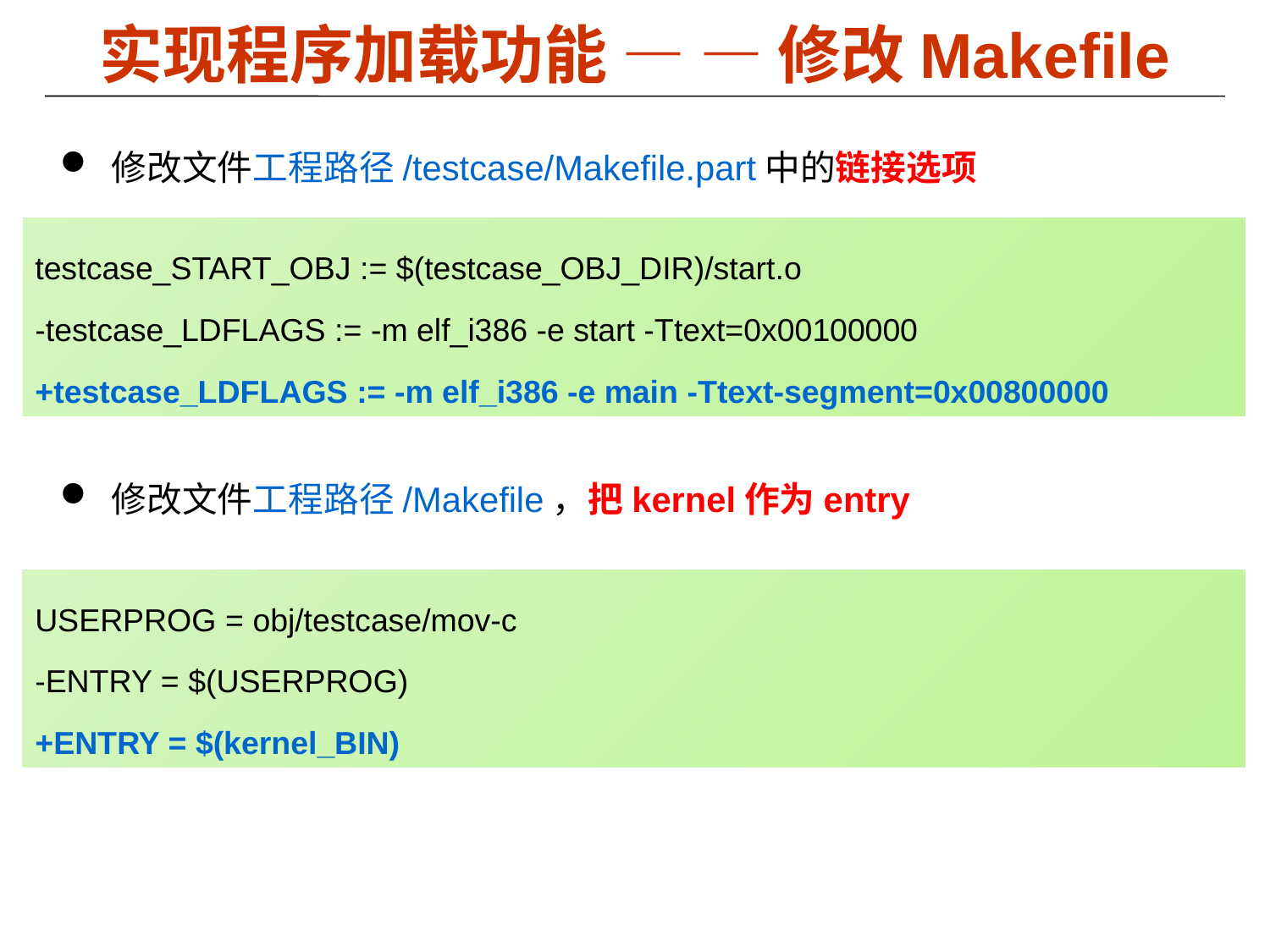

# 实现程序加载功能 — — 修改Makefile
 修改文件工程路径/testcase/Makefile.part中的链接选项

 修改文件工程路径/Makefile，把kernel作为entry
testcase_START_OBJ := $(testcase_OBJ_DIR)/start.o
-testcase_LDFLAGS := -m elf_i386 -e start -Ttext=0x00100000
+testcase_LDFLAGS := -m elf_i386 -e main -Ttext-segment=0x00800000
USERPROG = obj/testcase/mov-c
-ENTRY = $(USERPROG)
+ENTRY = $(kernel_BIN)